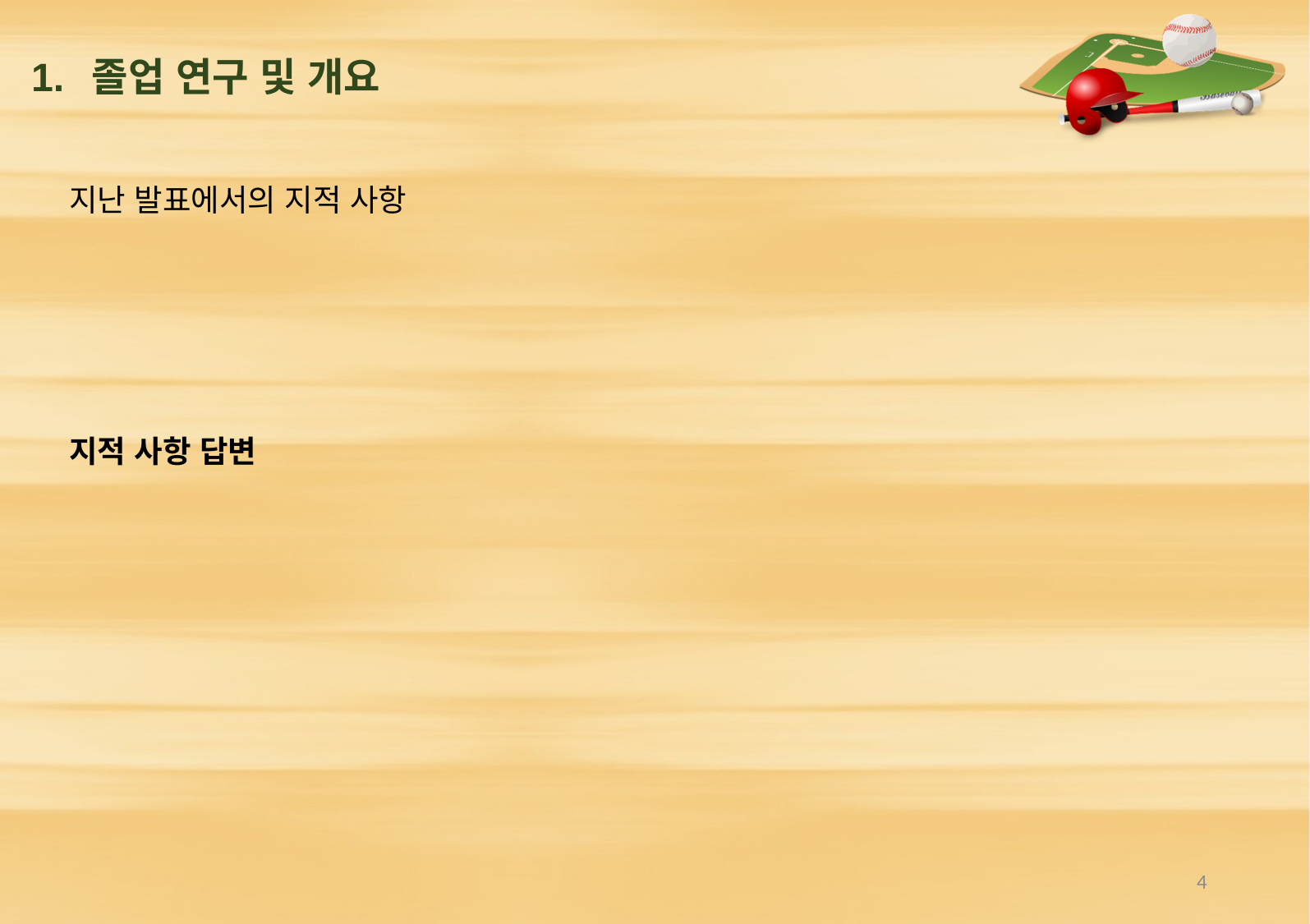

1. 졸업 연구 및 개요
지난 발표에서의 지적 사항
지적 사항 답변

4